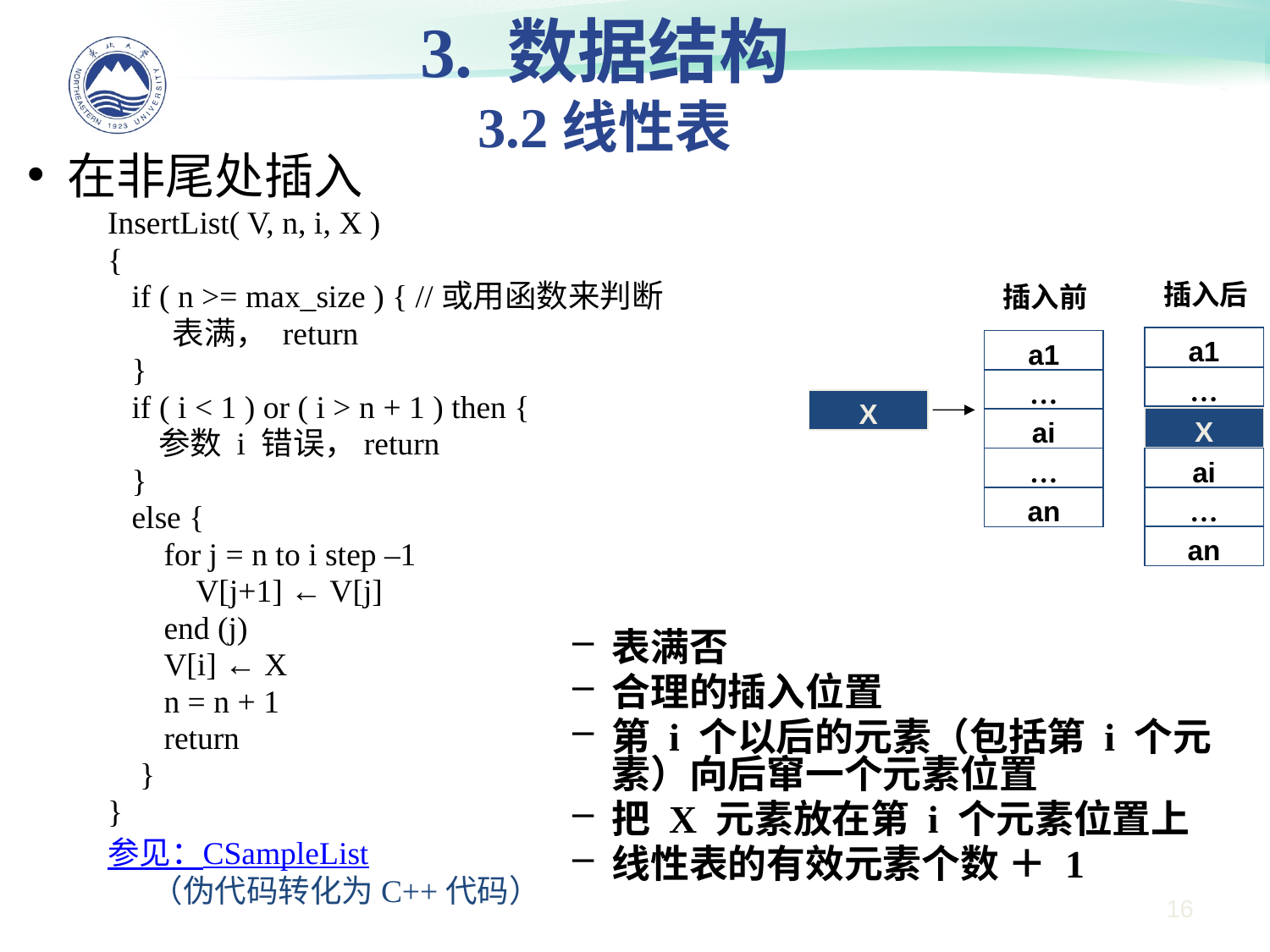

3. 数据结构
3.2线性表
在非尾处插入
InsertList( V, n, i, X )
{
   if ( n >= max_size ) { //或用函数来判断
        表满， return
   }
   if ( i < 1 ) or ( i > n + 1 ) then {
      参数 i 错误，return
   }
   else {
       for j = n to i step –1
           V[j+1] ← V[j]
       end (j)
       V[i] ← X
       n = n + 1
       return
    }
}
参见：CSampleList
     （伪代码转化为C++代码）
插入后
插入前
a1
a1
…
…
X
X
ai

…
ai
an
…
an
表满否
合理的插入位置
第 i 个以后的元素（包括第 i 个元素）向后窜一个元素位置
把 X 元素放在第 i 个元素位置上
线性表的有效元素个数 ＋ 1
16